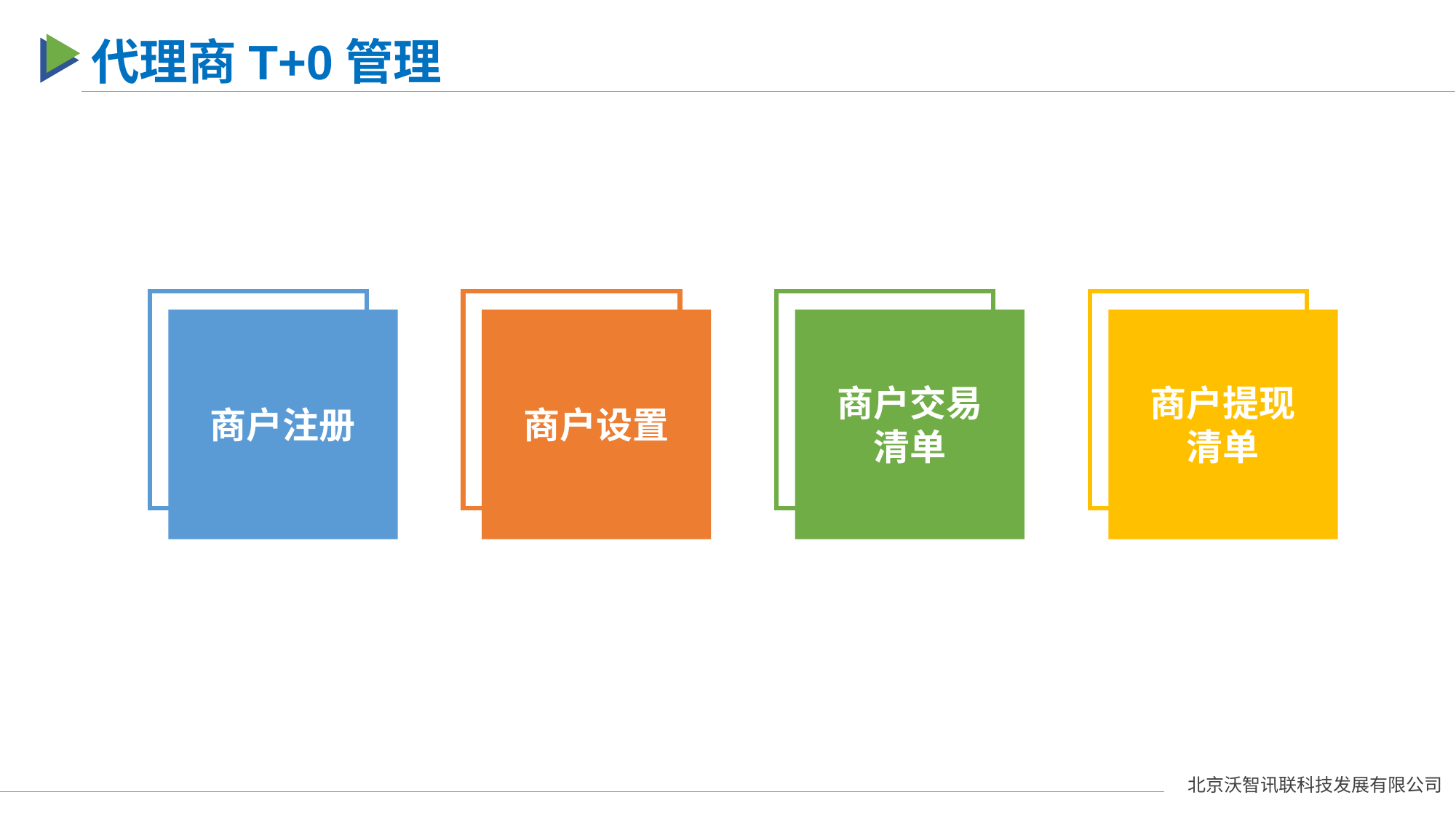

代理商T+0管理

商户注册

商户设置

商户交易
清单

商户提现
清单